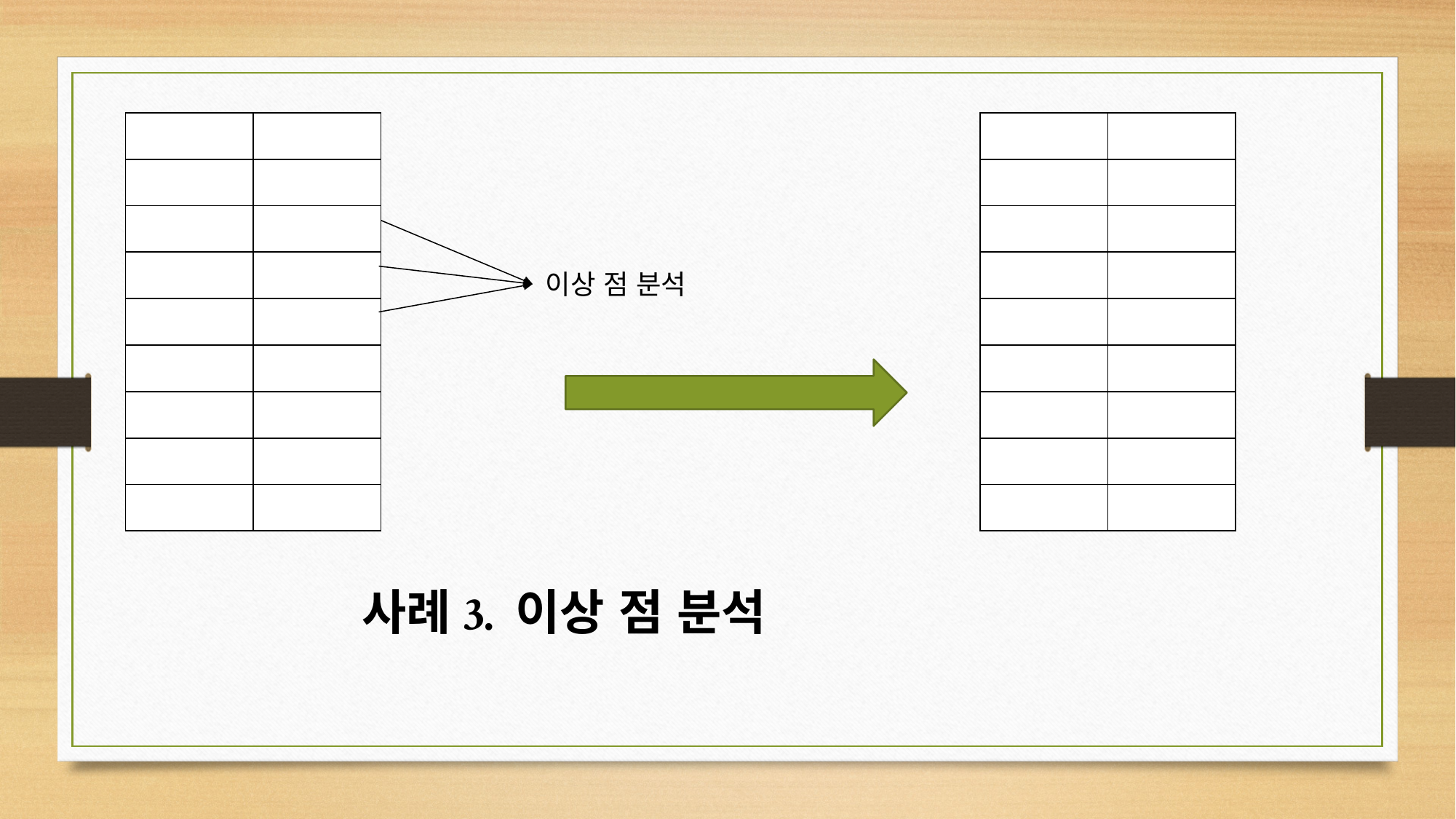

|  |  |
| --- | --- |
|  |  |
|  |  |
|  |  |
|  |  |
|  |  |
|  |  |
|  |  |
|  |  |
|  |  |
| --- | --- |
|  |  |
|  |  |
|  |  |
|  |  |
|  |  |
|  |  |
|  |  |
|  |  |
이상 점 분석

사례3. 이상 점 분석